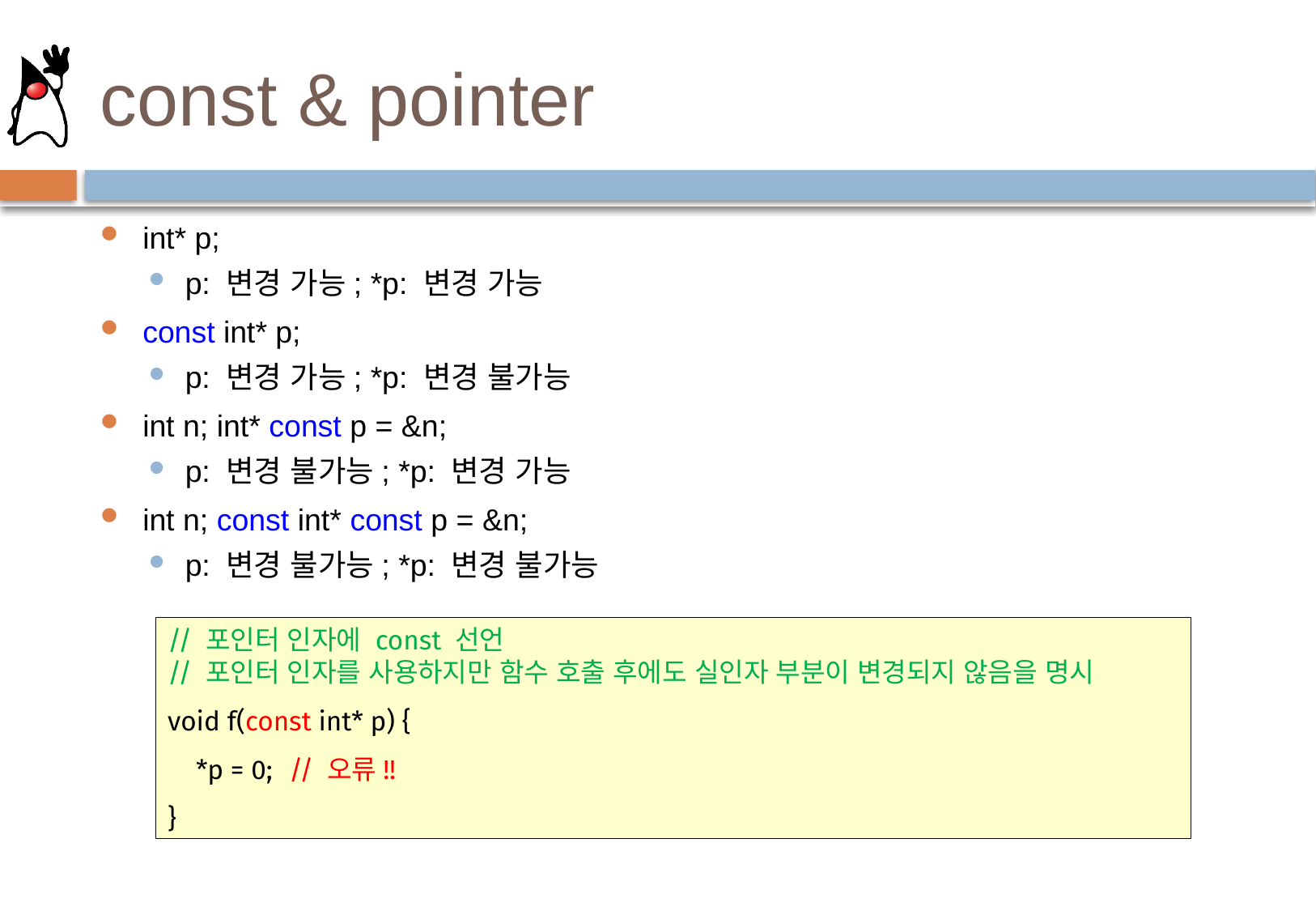

# const & pointer
int* p;
p: 변경 가능; *p: 변경 가능
const int* p;
p: 변경 가능; *p: 변경 불가능
int n; int* const p = &n;
p: 변경 불가능; *p: 변경 가능
int n; const int* const p = &n;
p: 변경 불가능; *p: 변경 불가능
// 포인터 인자에 const 선언
// 포인터 인자를 사용하지만 함수 호출 후에도 실인자 부분이 변경되지 않음을 명시
void f(const int* p) {
    *p = 0; 	// 오류!!
}